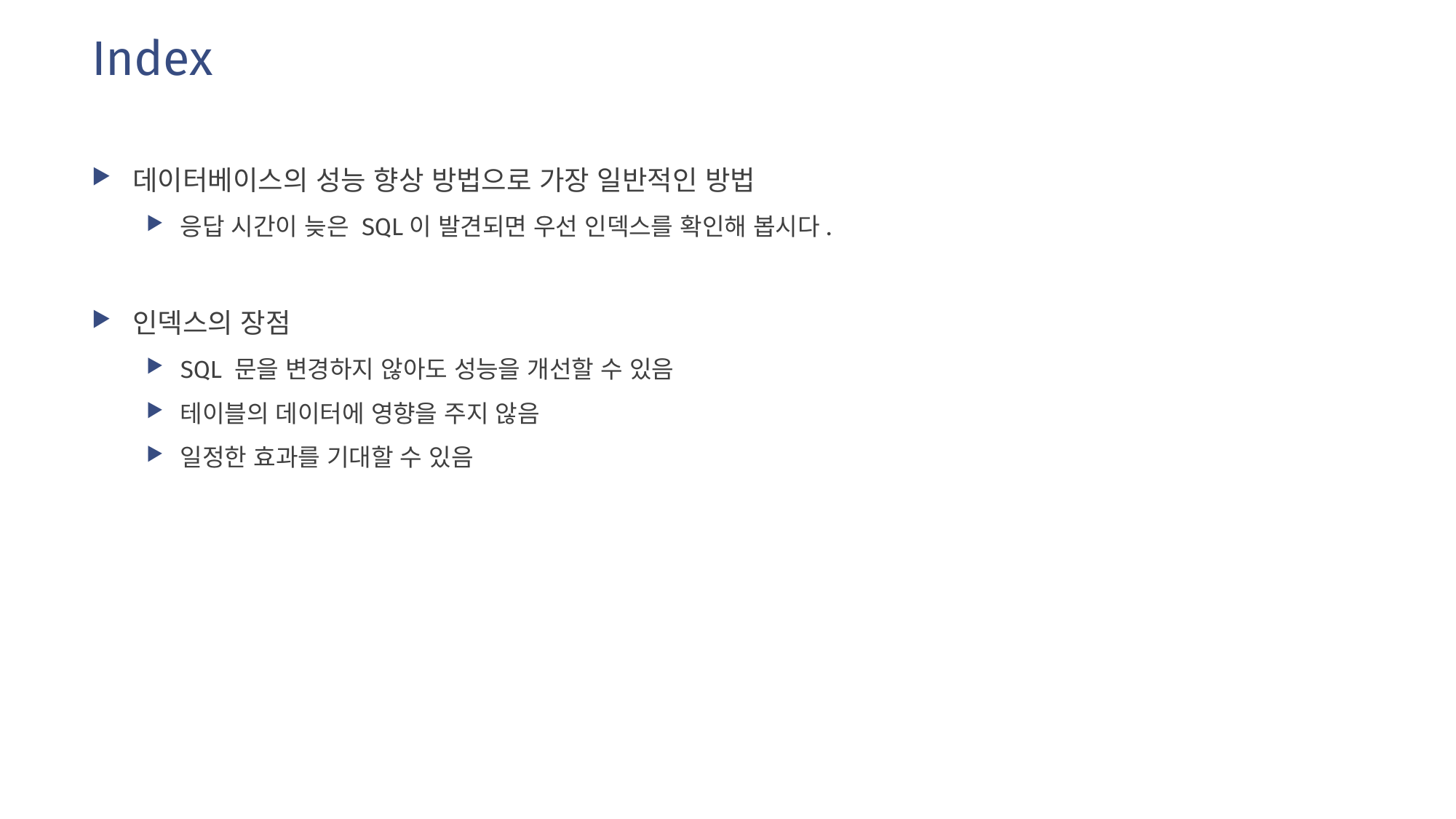

# Index
데이터베이스의 성능 향상 방법으로 가장 일반적인 방법
응답 시간이 늦은 SQL이 발견되면 우선 인덱스를 확인해 봅시다.

인덱스의 장점
SQL 문을 변경하지 않아도 성능을 개선할 수 있음
테이블의 데이터에 영향을 주지 않음
일정한 효과를 기대할 수 있음